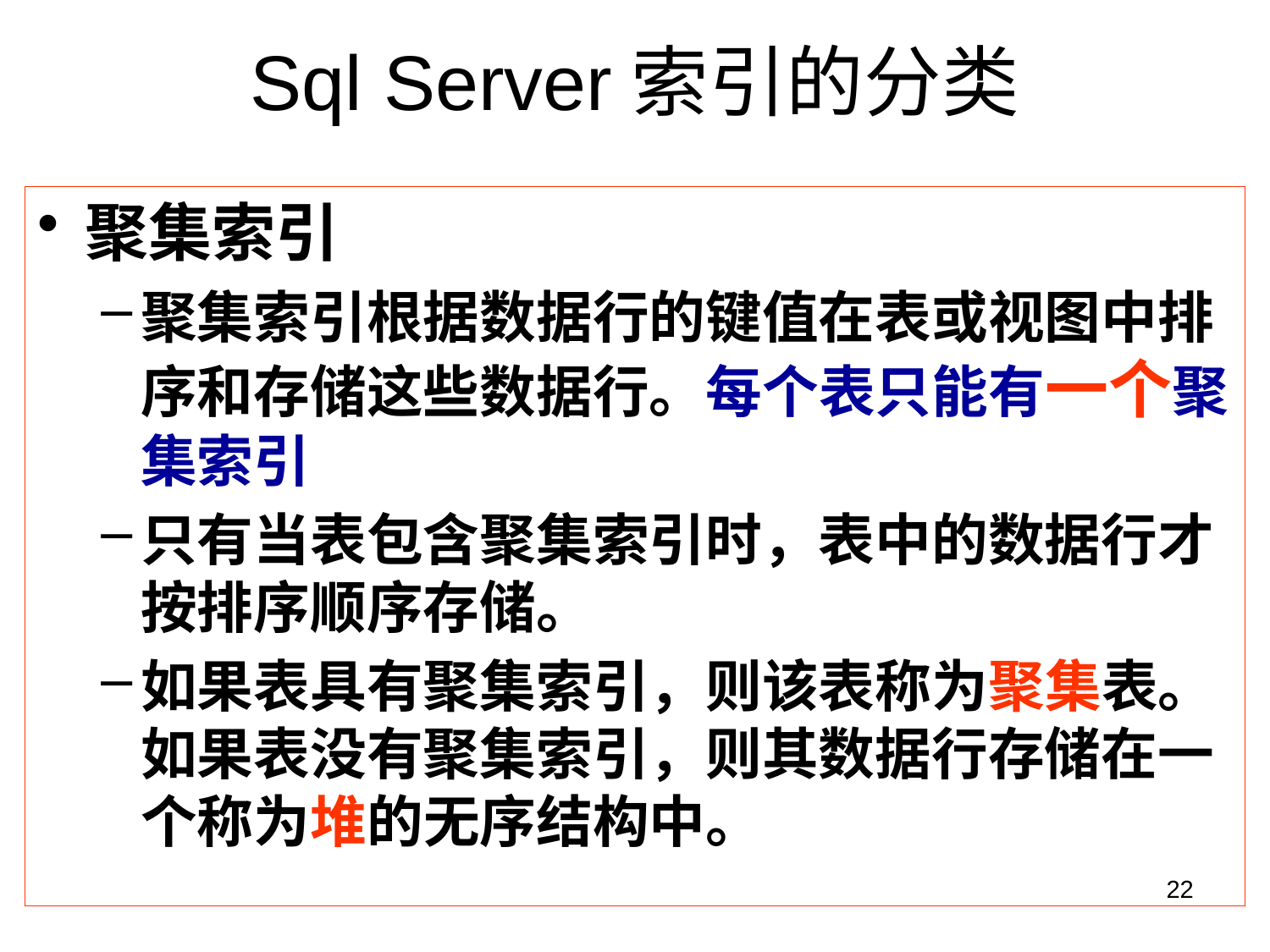

# Sql Server索引的分类
聚集索引
聚集索引根据数据行的键值在表或视图中排序和存储这些数据行。每个表只能有一个聚集索引
只有当表包含聚集索引时，表中的数据行才按排序顺序存储。
如果表具有聚集索引，则该表称为聚集表。如果表没有聚集索引，则其数据行存储在一个称为堆的无序结构中。
22